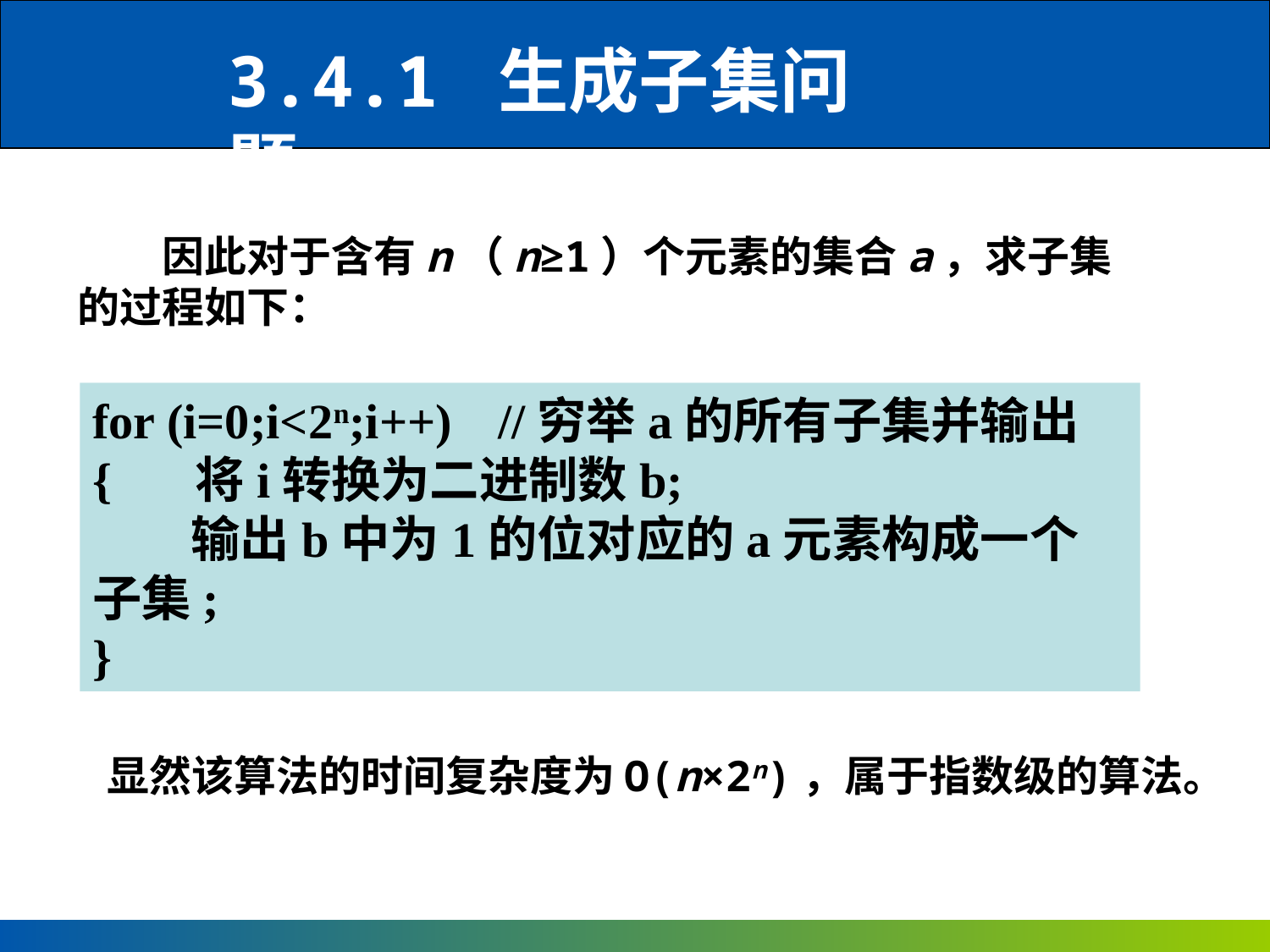

3.4.1 生成子集问题
　　因此对于含有n（n≥1）个元素的集合a，求子集的过程如下：
for (i=0;i<2n;i++)	  //穷举a的所有子集并输出
{　  将i转换为二进制数b;
　　输出b中为1的位对应的a元素构成一个子集;
}
　　显然该算法的时间复杂度为O(n×2n)，属于指数级的算法。